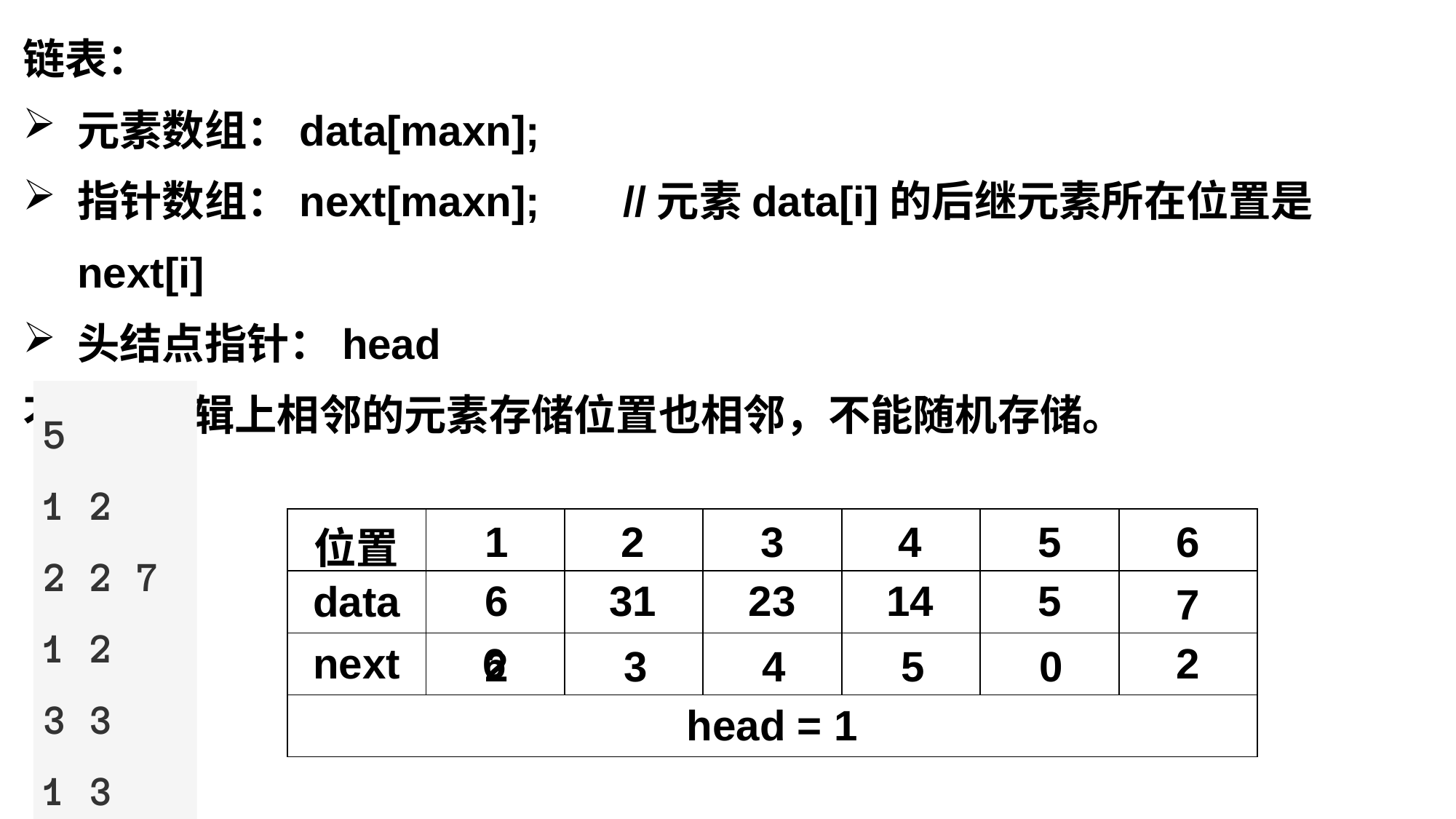

链表：
元素数组：data[maxn];
指针数组：next[maxn];	//元素data[i]的后继元素所在位置是next[i]
头结点指针：head
不要求逻辑上相邻的元素存储位置也相邻，不能随机存储。
5
1 2
2 2 7
1 2
3 3
1 3
| 位置 |  |  |  |  |  |  |
| --- | --- | --- | --- | --- | --- | --- |
| data |  |  |  |  |  |  |
| next |  |  |  |  |  | 2 |
| head = 1 |  |  |  |  |  |  |
1
2
3
4
5
6
6
31
23
14
5
7
6
2
3
4
5
0